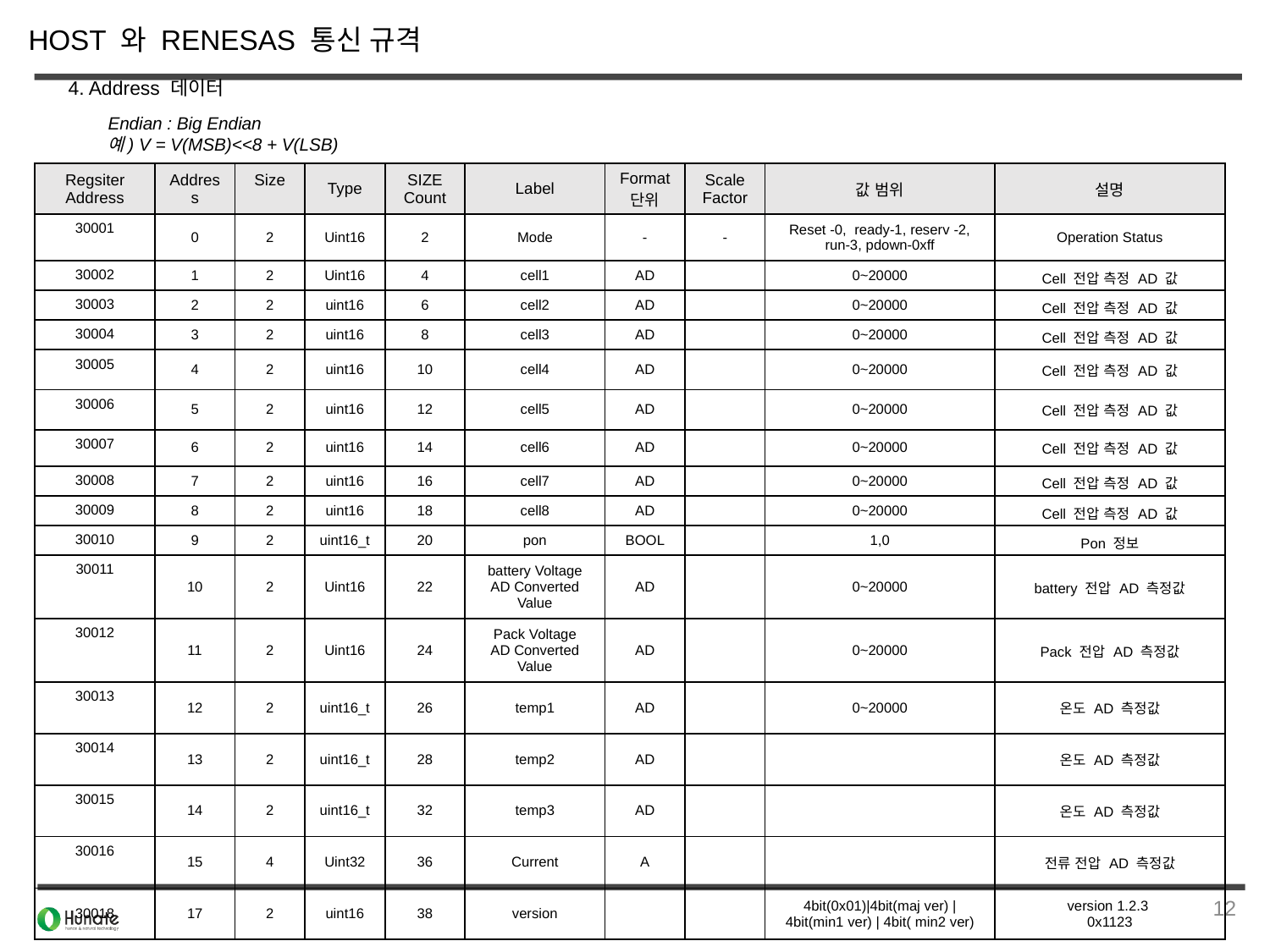

HOST 와 RENESAS 통신 규격
4. Address 데이터
Endian : Big Endian
예) V = V(MSB)<<8 + V(LSB)
| Regsiter Address | Address | Size | Type | SIZE Count | Label | Format 단위 | Scale Factor | 값 범위 | 설명 |
| --- | --- | --- | --- | --- | --- | --- | --- | --- | --- |
| 30001 | 0 | 2 | Uint16 | 2 | Mode | - | - | Reset -0, ready-1, reserv -2, run-3, pdown-0xff | Operation Status |
| 30002 | 1 | 2 | Uint16 | 4 | cell1 | AD |  | 0~20000 | Cell 전압 측정 AD 값 |
| 30003 | 2 | 2 | uint16 | 6 | cell2 | AD |  | 0~20000 | Cell 전압 측정 AD 값 |
| 30004 | 3 | 2 | uint16 | 8 | cell3 | AD |  | 0~20000 | Cell 전압 측정 AD 값 |
| 30005 | 4 | 2 | uint16 | 10 | cell4 | AD |  | 0~20000 | Cell 전압 측정 AD 값 |
| 30006 | 5 | 2 | uint16 | 12 | cell5 | AD |  | 0~20000 | Cell 전압 측정 AD 값 |
| 30007 | 6 | 2 | uint16 | 14 | cell6 | AD |  | 0~20000 | Cell 전압 측정 AD 값 |
| 30008 | 7 | 2 | uint16 | 16 | cell7 | AD |  | 0~20000 | Cell 전압 측정 AD 값 |
| 30009 | 8 | 2 | uint16 | 18 | cell8 | AD |  | 0~20000 | Cell 전압 측정 AD 값 |
| 30010 | 9 | 2 | uint16\_t | 20 | pon | BOOL |  | 1,0 | Pon 정보 |
| 30011 | 10 | 2 | Uint16 | 22 | battery Voltage AD Converted Value | AD |  | 0~20000 | battery 전압 AD 측정값 |
| 30012 | 11 | 2 | Uint16 | 24 | Pack Voltage AD Converted Value | AD |  | 0~20000 | Pack 전압 AD 측정값 |
| 30013 | 12 | 2 | uint16\_t | 26 | temp1 | AD |  | 0~20000 | 온도 AD 측정값 |
| 30014 | 13 | 2 | uint16\_t | 28 | temp2 | AD |  |  | 온도 AD 측정값 |
| 30015 | 14 | 2 | uint16\_t | 32 | temp3 | AD |  |  | 온도 AD 측정값 |
| 30016 | 15 | 4 | Uint32 | 36 | Current | A |  |  | 전류 전압 AD 측정값 |
| 30018 | 17 | 2 | uint16 | 38 | version |  |  | 4bit(0x01)|4bit(maj ver) | 4bit(min1 ver) | 4bit( min2 ver) | version 1.2.3 0x1123 |
12